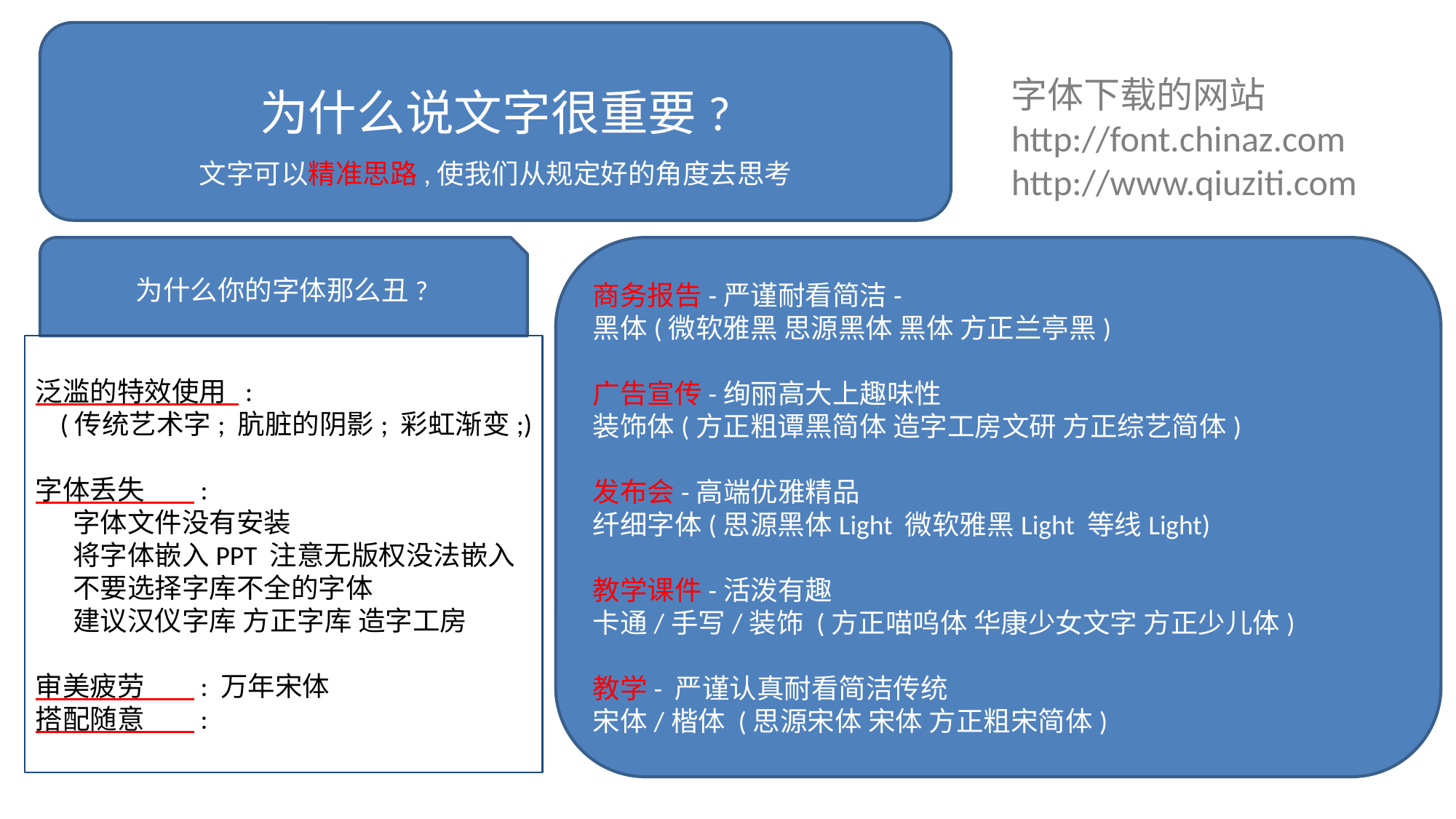

为什么说文字很重要?
文字可以精准思路,使我们从规定好的角度去思考
字体下载的网站
http://font.chinaz.com
http://www.qiuziti.com
为什么你的字体那么丑?
商务报告-严谨耐看简洁-
黑体(微软雅黑 思源黑体 黑体 方正兰亭黑)

广告宣传-绚丽高大上趣味性
装饰体(方正粗谭黑简体 造字工房文研 方正综艺简体)

发布会-高端优雅精品
纤细字体(思源黑体Light 微软雅黑Light 等线Light)

教学课件-活泼有趣
卡通/手写/装饰 (方正喵呜体 华康少女文字 方正少儿体)

教学- 严谨认真耐看简洁传统
宋体/楷体 (思源宋体 宋体 方正粗宋简体)

泛滥的特效使用  :
    (传统艺术字; 肮脏的阴影; 彩虹渐变;)

字体丢失        :
     字体文件没有安装
     将字体嵌入PPT 注意无版权没法嵌入
     不要选择字库不全的字体
     建议汉仪字库 方正字库 造字工房

审美疲劳        : 万年宋体
搭配随意        :